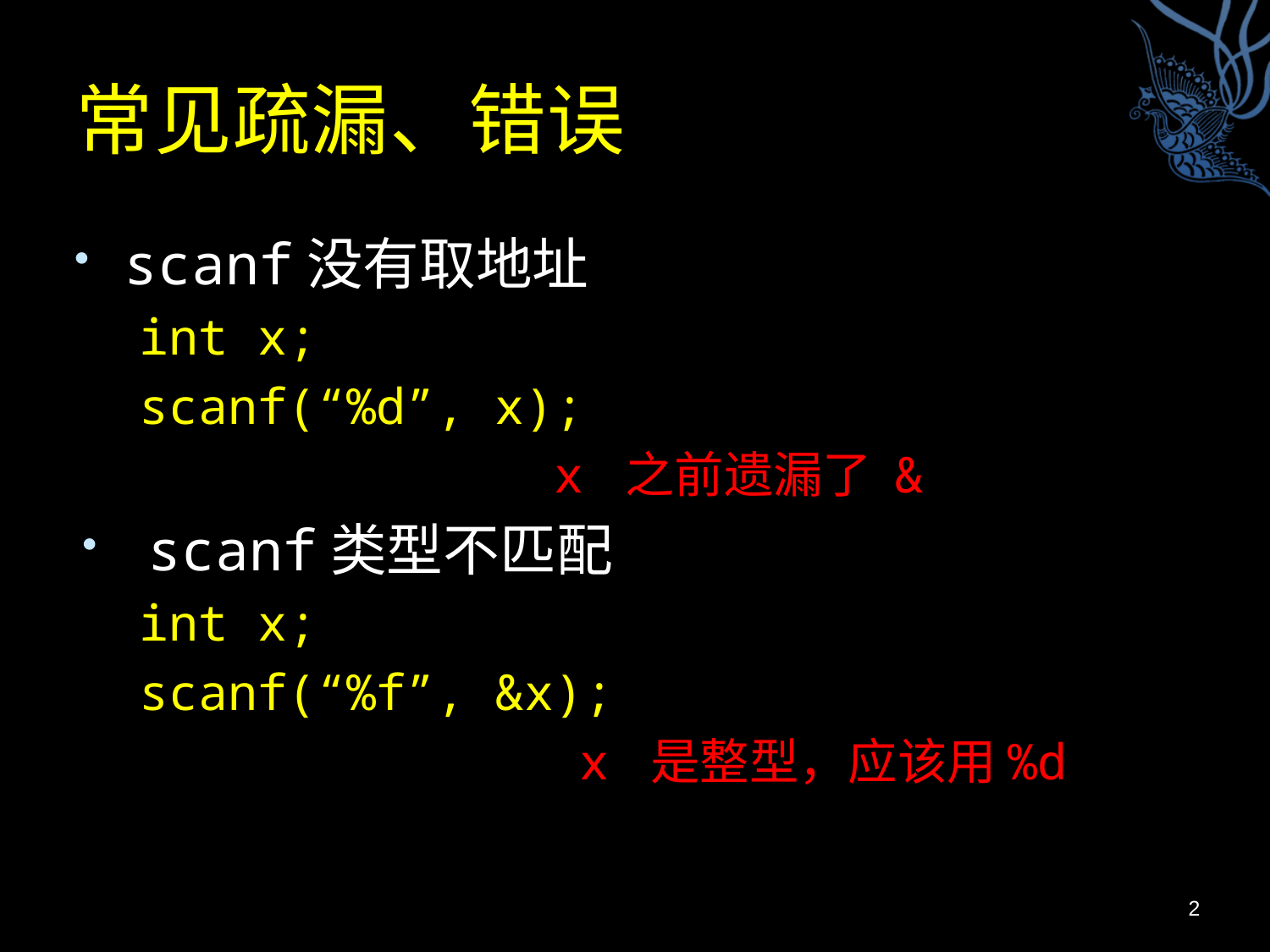

# 常见疏漏、错误
scanf没有取地址
int x;
scanf(“%d”, x);
              x 之前遗漏了 &
scanf类型不匹配
int x;
scanf(“%f”, &x);
                 x 是整型，应该用%d
2